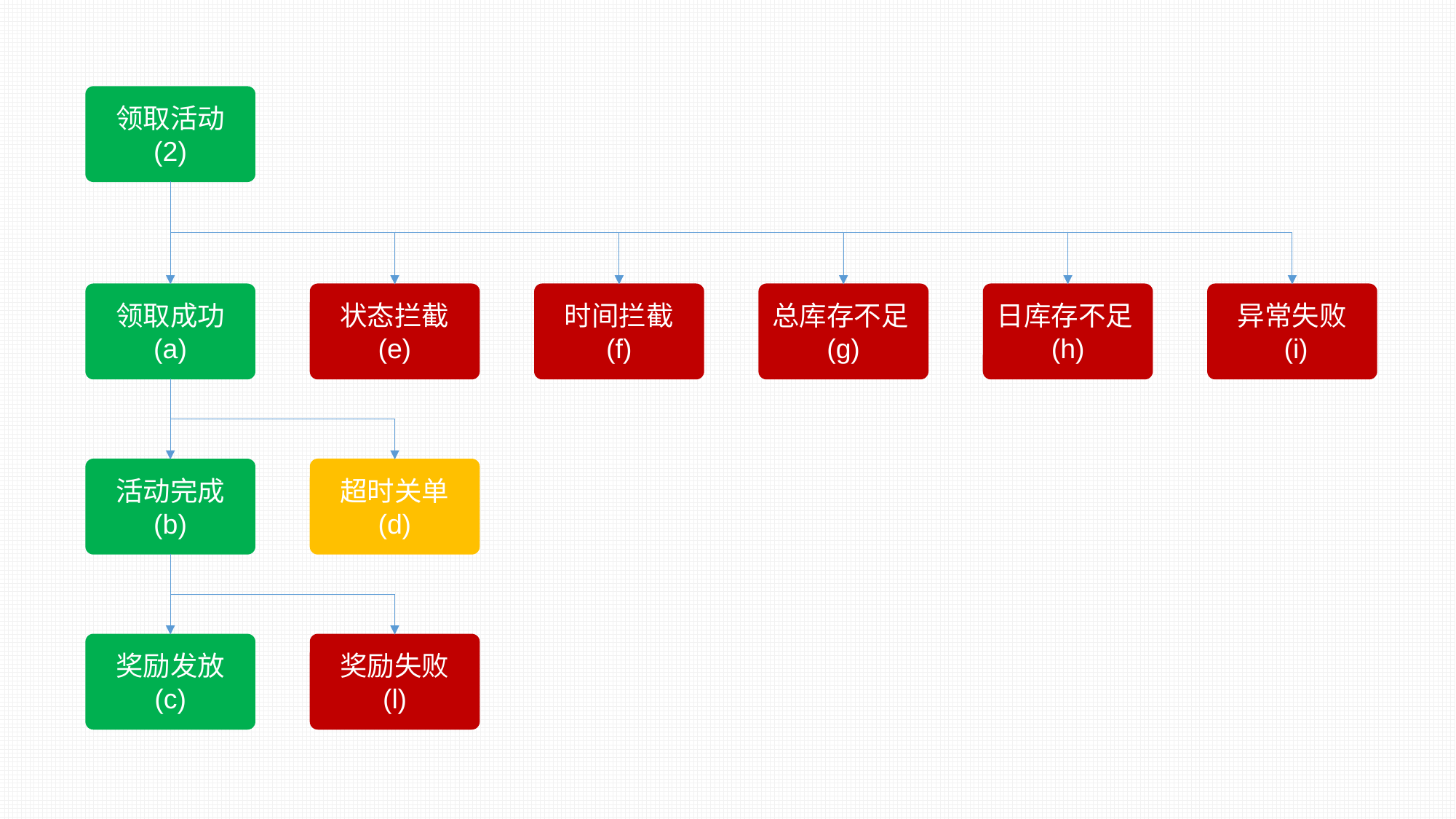

领取活动
(2)
领取成功
(a)
状态拦截
(e)
时间拦截
(f)
总库存不足(g)
日库存不足(h)
异常失败
 (i)
活动完成
(b)
超时关单
(d)
奖励发放
(c)
奖励失败
(l)